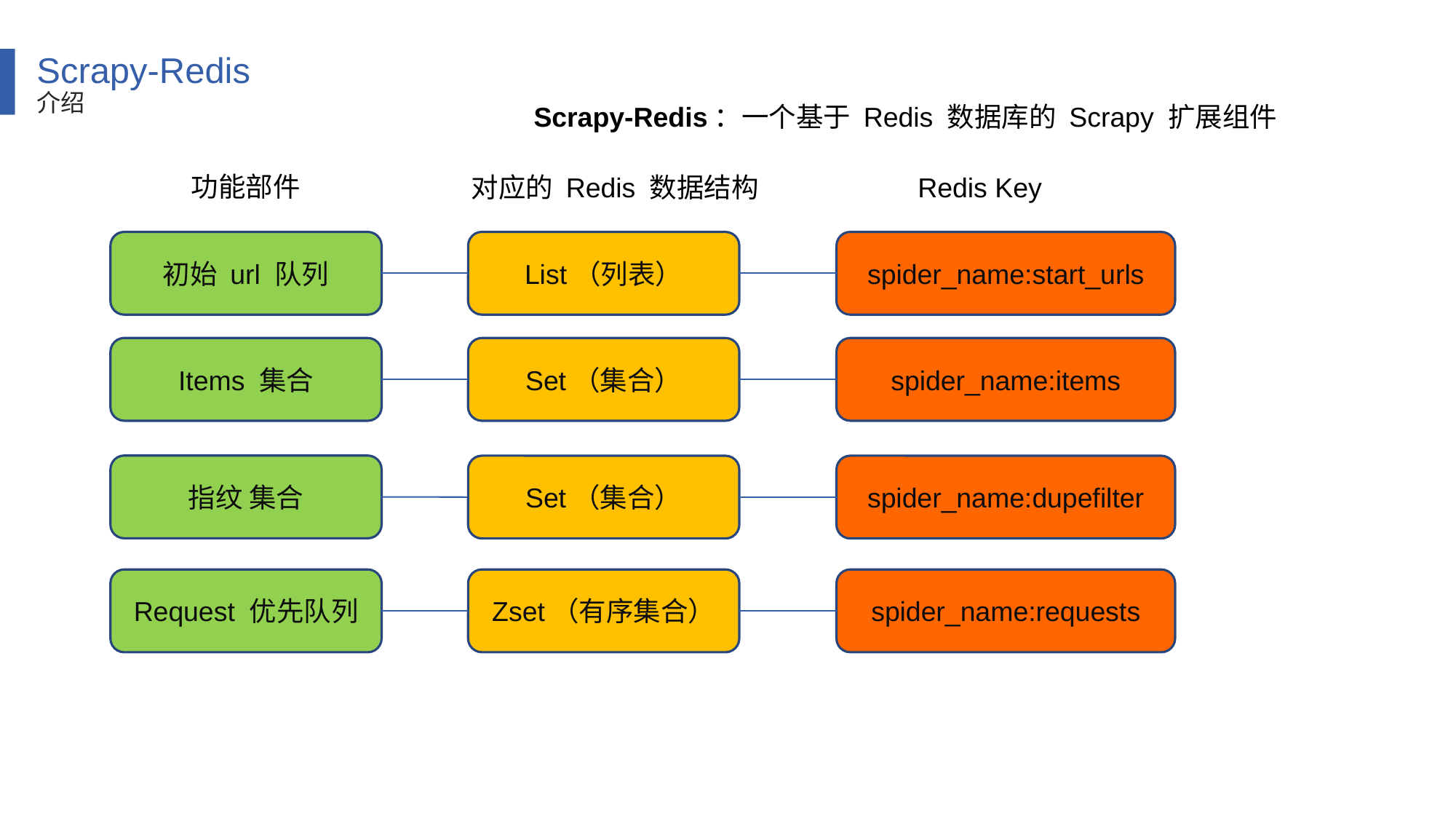

Scrapy-Redis
介绍
Scrapy-Redis：一个基于 Redis 数据库的 Scrapy 扩展组件
功能部件
对应的 Redis 数据结构
Redis Key
初始 url 队列
List（列表）
spider_name:start_urls
Items 集合
Set（集合）
spider_name:items
指纹 集合
Set（集合）
spider_name:dupefilter
Request 优先队列
Zset（有序集合）
spider_name:requests